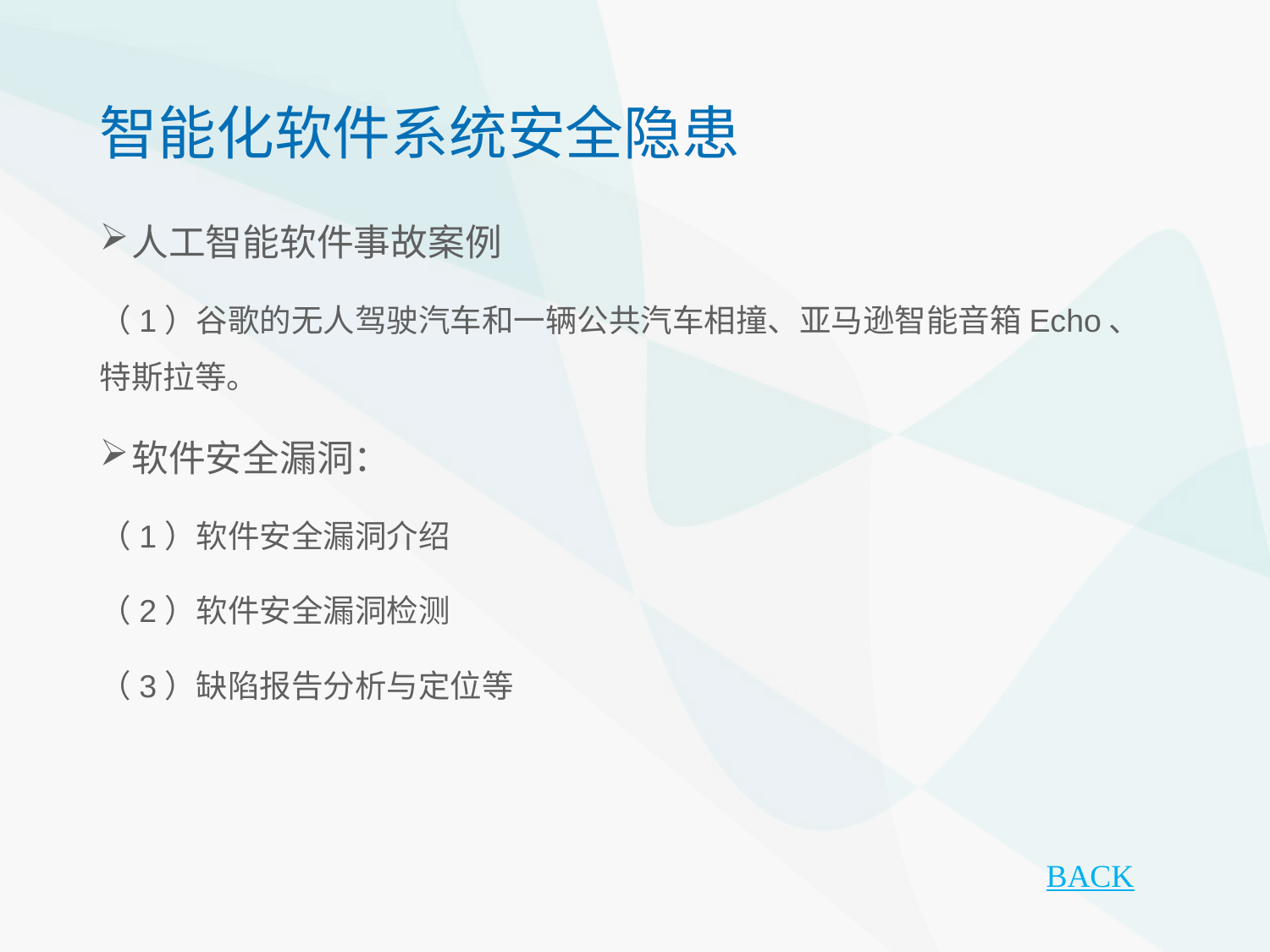

智能化软件系统安全隐患
人工智能软件事故案例
（1）谷歌的无人驾驶汽车和一辆公共汽车相撞、亚马逊智能音箱Echo、特斯拉等。
软件安全漏洞：
（1）软件安全漏洞介绍
（2）软件安全漏洞检测
（3）缺陷报告分析与定位等

BACK